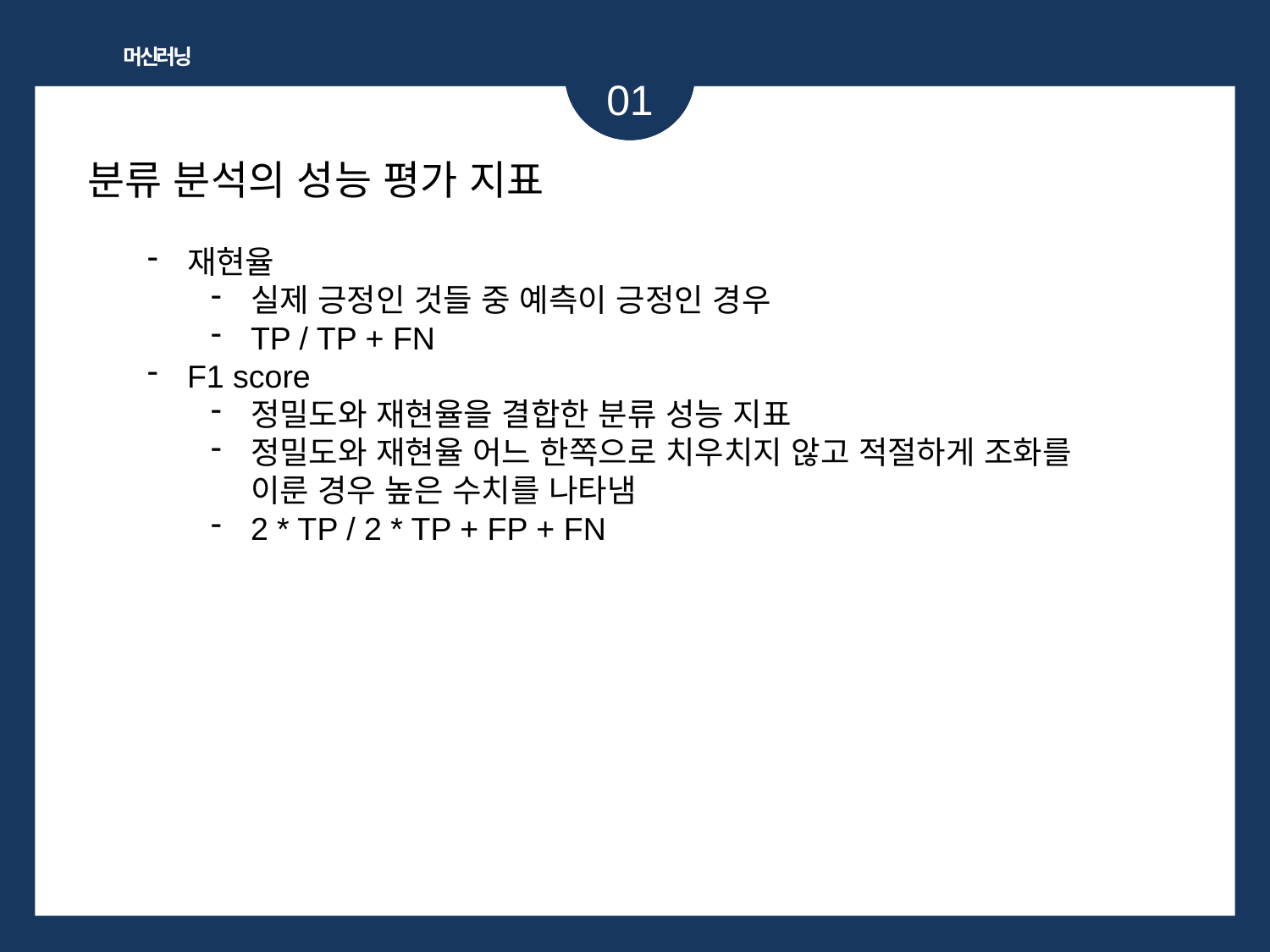

머신러닝
01
분류 분석의 성능 평가 지표
재현율
실제 긍정인 것들 중 예측이 긍정인 경우
TP / TP + FN
F1 score
정밀도와 재현율을 결합한 분류 성능 지표
정밀도와 재현율 어느 한쪽으로 치우치지 않고 적절하게 조화를 이룬 경우 높은 수치를 나타냄
2 * TP / 2 * TP + FP + FN